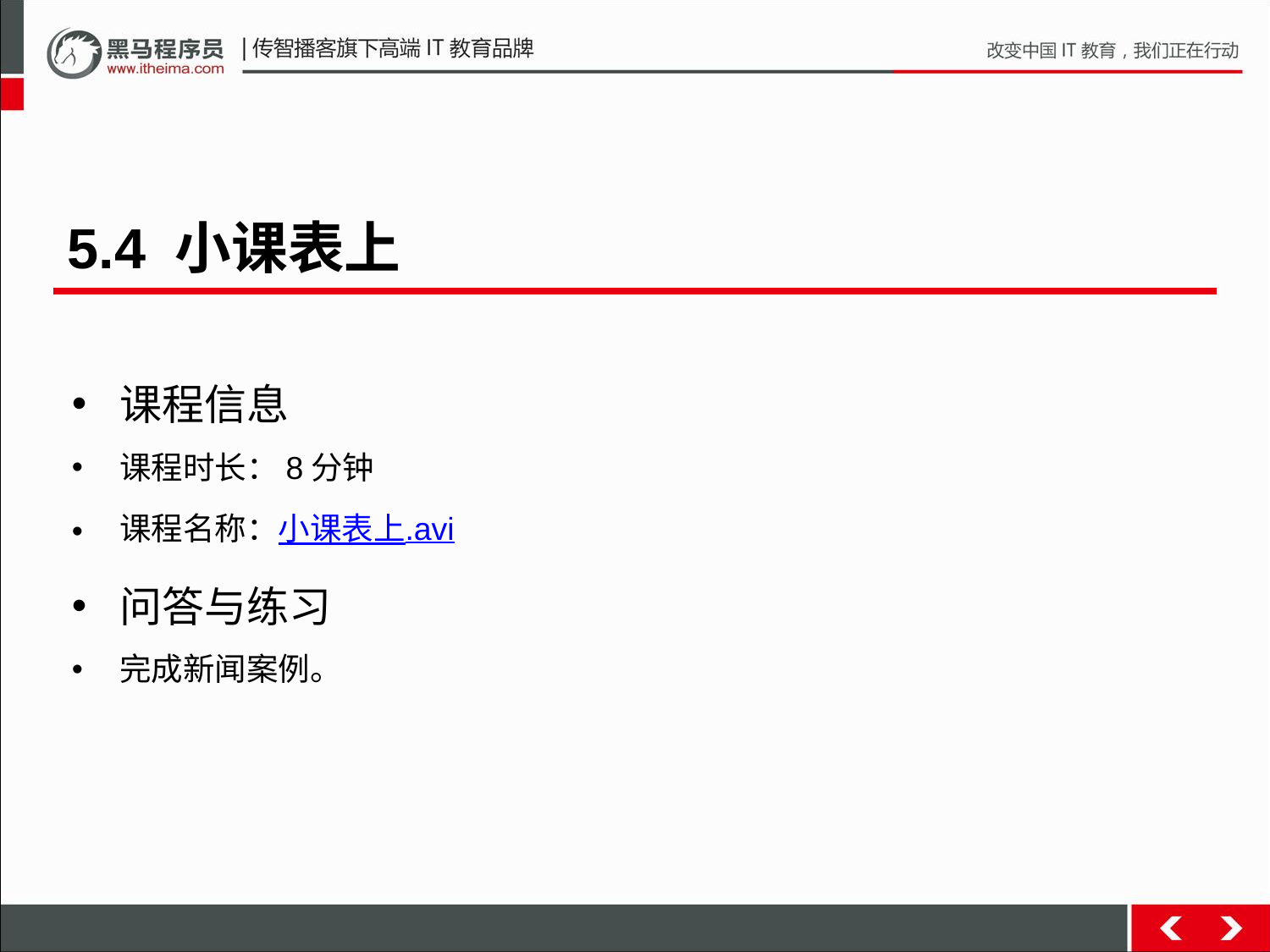

5.4 小课表上
课程信息
课程时长：8分钟
课程名称：小课表上.avi
问答与练习
完成新闻案例。